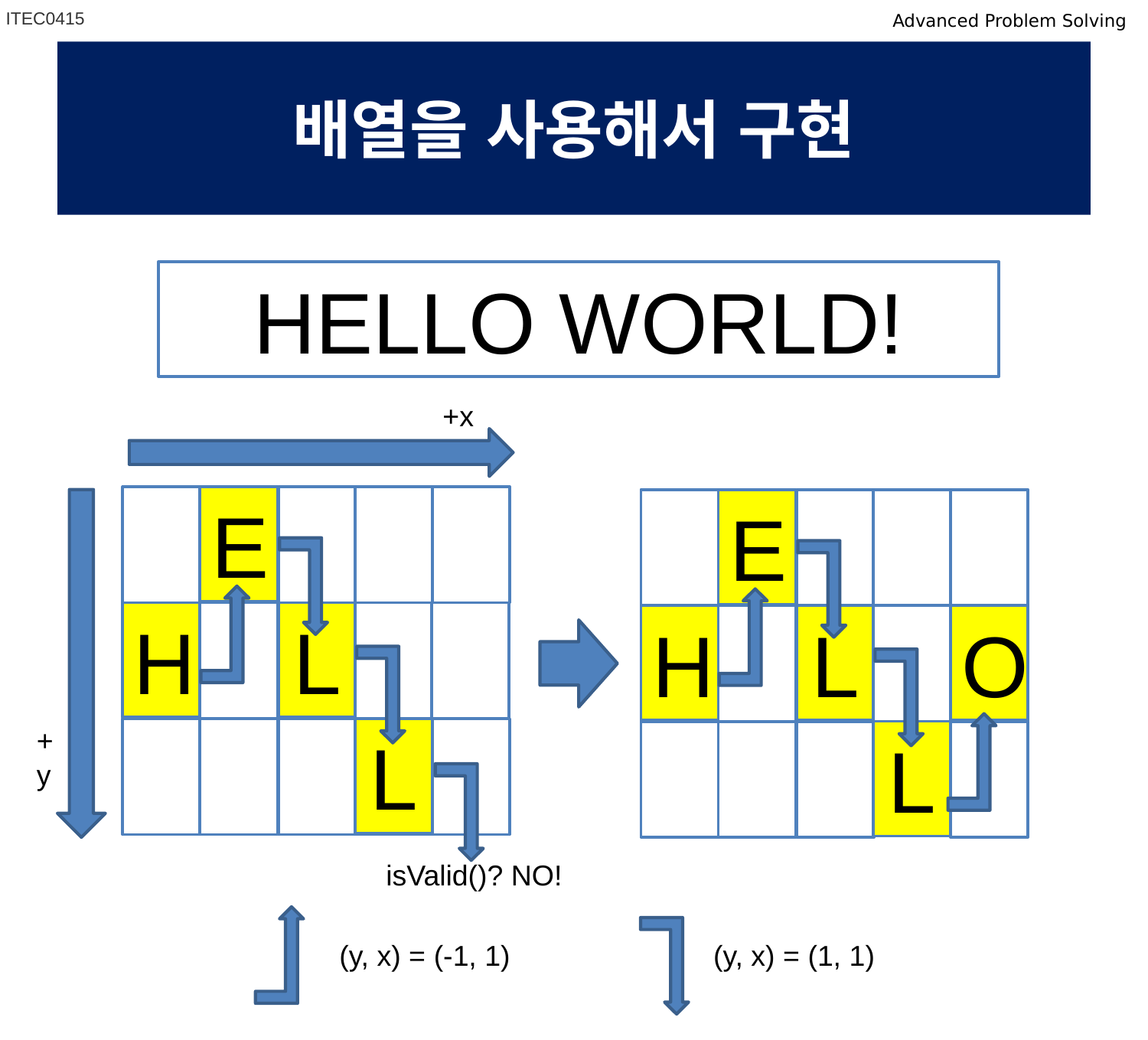

ITEC0415
Advanced Problem Solving
# 배열을 사용해서 구현
HELLO WORLD!
+x

E

E

H

L

H

L

O

+y

L

L

isValid()? NO!

(y, x) = (-1, 1)
(y, x) = (1, 1)